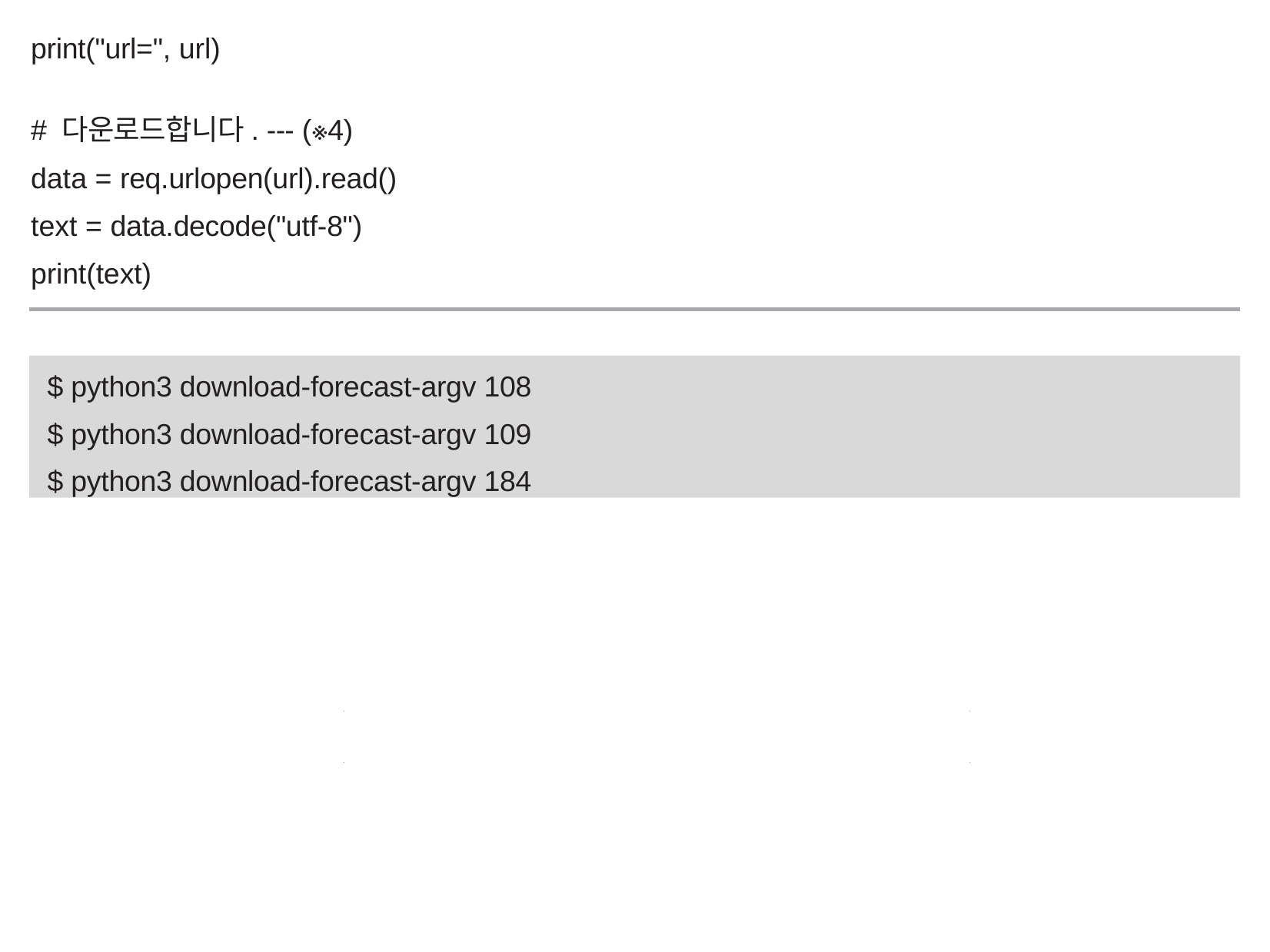

print("url=", url)

# 다운로드합니다. --- (※4)
data = req.urlopen(url).read()
text = data.decode("utf-8")
print(text)

$ python3 download-forecast-argv 108
$ python3 download-forecast-argv 109
$ python3 download-forecast-argv 184